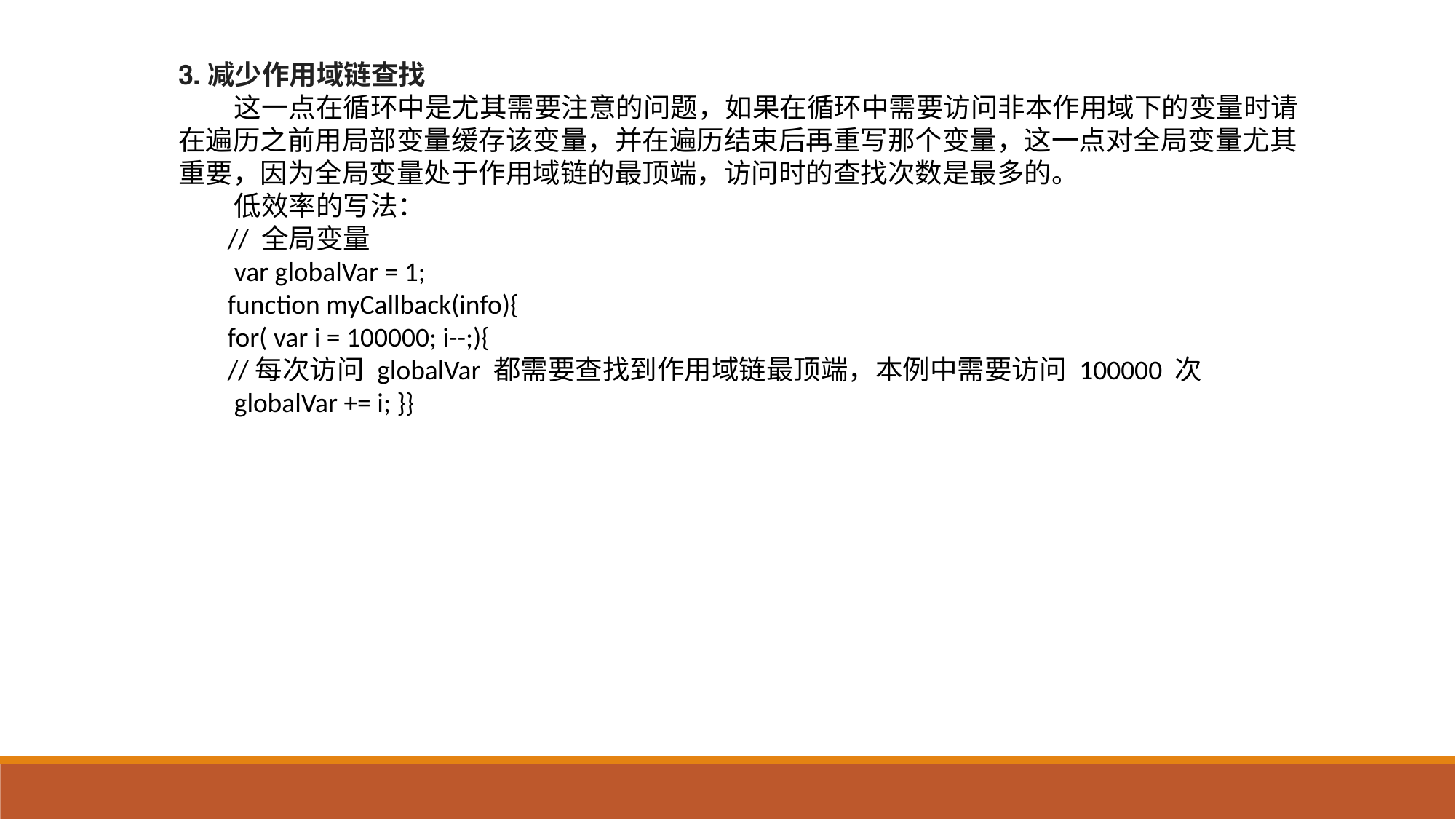

3.减少作用域链查找
        这一点在循环中是尤其需要注意的问题，如果在循环中需要访问非本作用域下的变量时请在遍历之前用局部变量缓存该变量，并在遍历结束后再重写那个变量，这一点对全局变量尤其重要，因为全局变量处于作用域链的最顶端，访问时的查找次数是最多的。
        低效率的写法：
        // 全局变量
        var globalVar = 1;
        function myCallback(info){
        for( var i = 100000; i--;){
        //每次访问 globalVar 都需要查找到作用域链最顶端，本例中需要访问 100000 次
        globalVar += i; }}